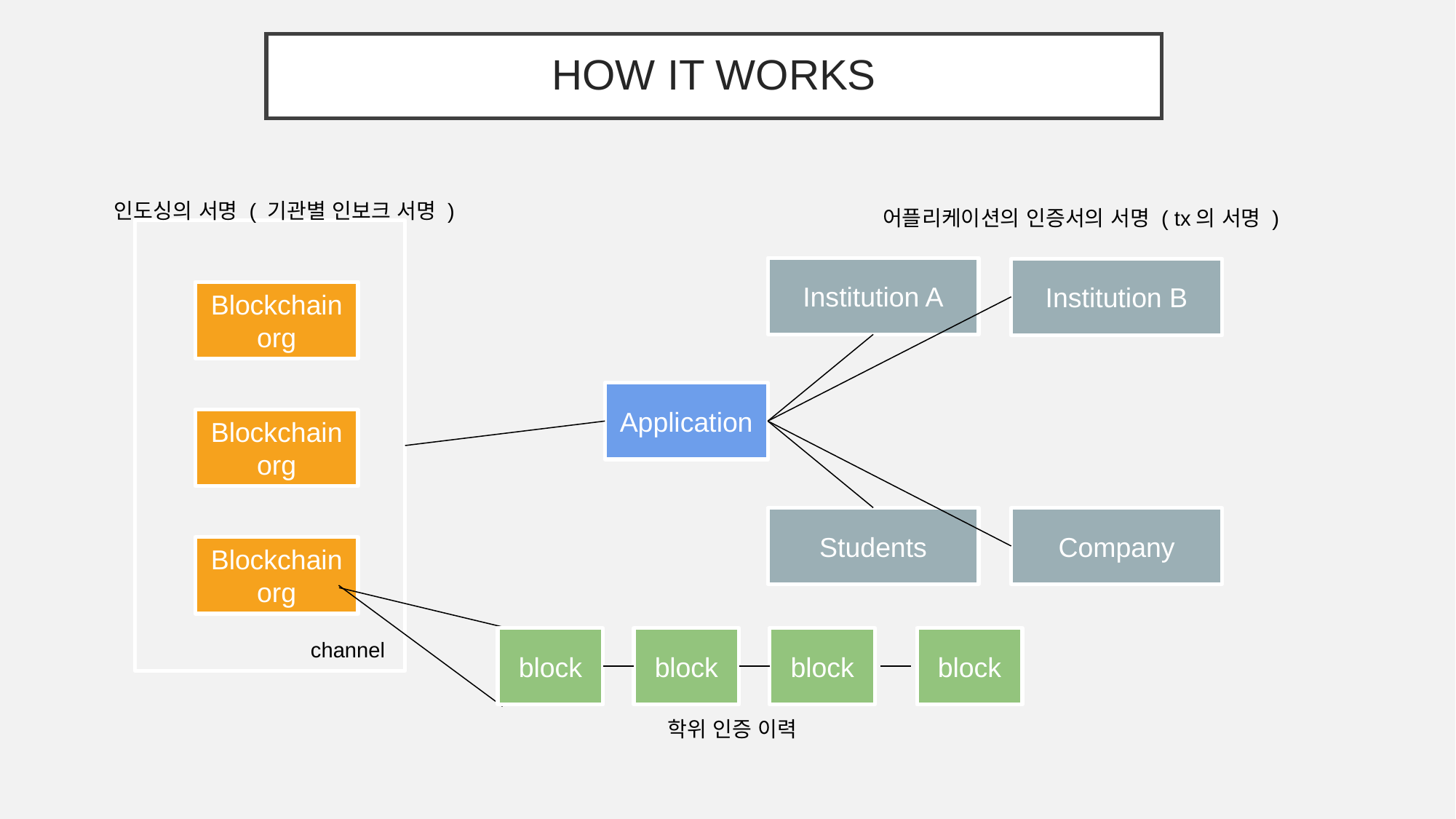

# HOW IT WORKS
인도싱의 서명 ( 기관별 인보크 서명 )
어플리케이션의 인증서의 서명 ( tx의 서명 )

Institution A
Institution B
Blockchain
org
Application
Blockchain
org
Students
Company
Blockchain
org
channel
block
block
block
block
학위 인증 이력